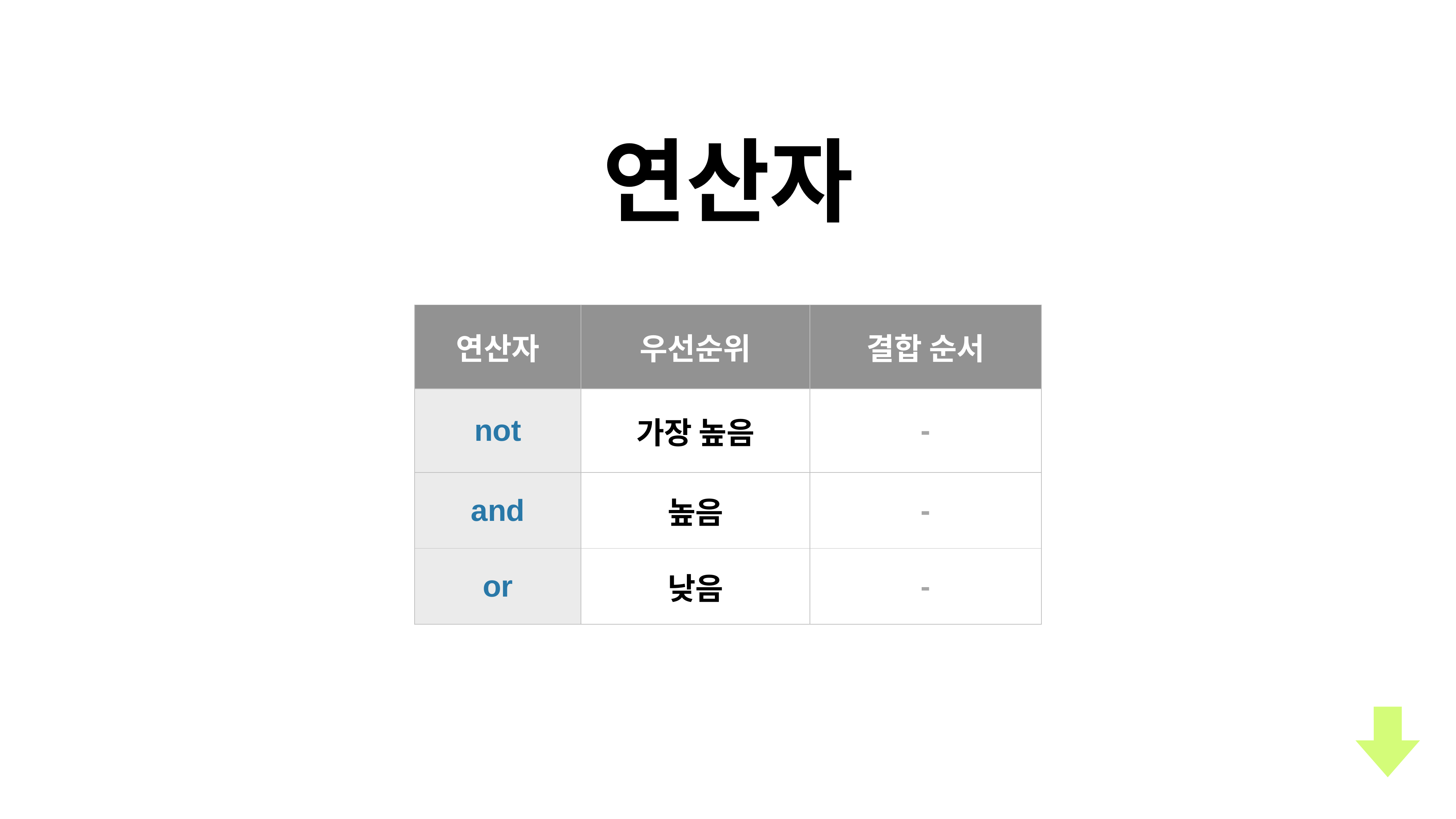

연산자
| 연산자 | 우선순위 | 결합 순서 |
| --- | --- | --- |
| not | 가장 높음 | - |
| and | 높음 | - |
| or | 낮음 | - |